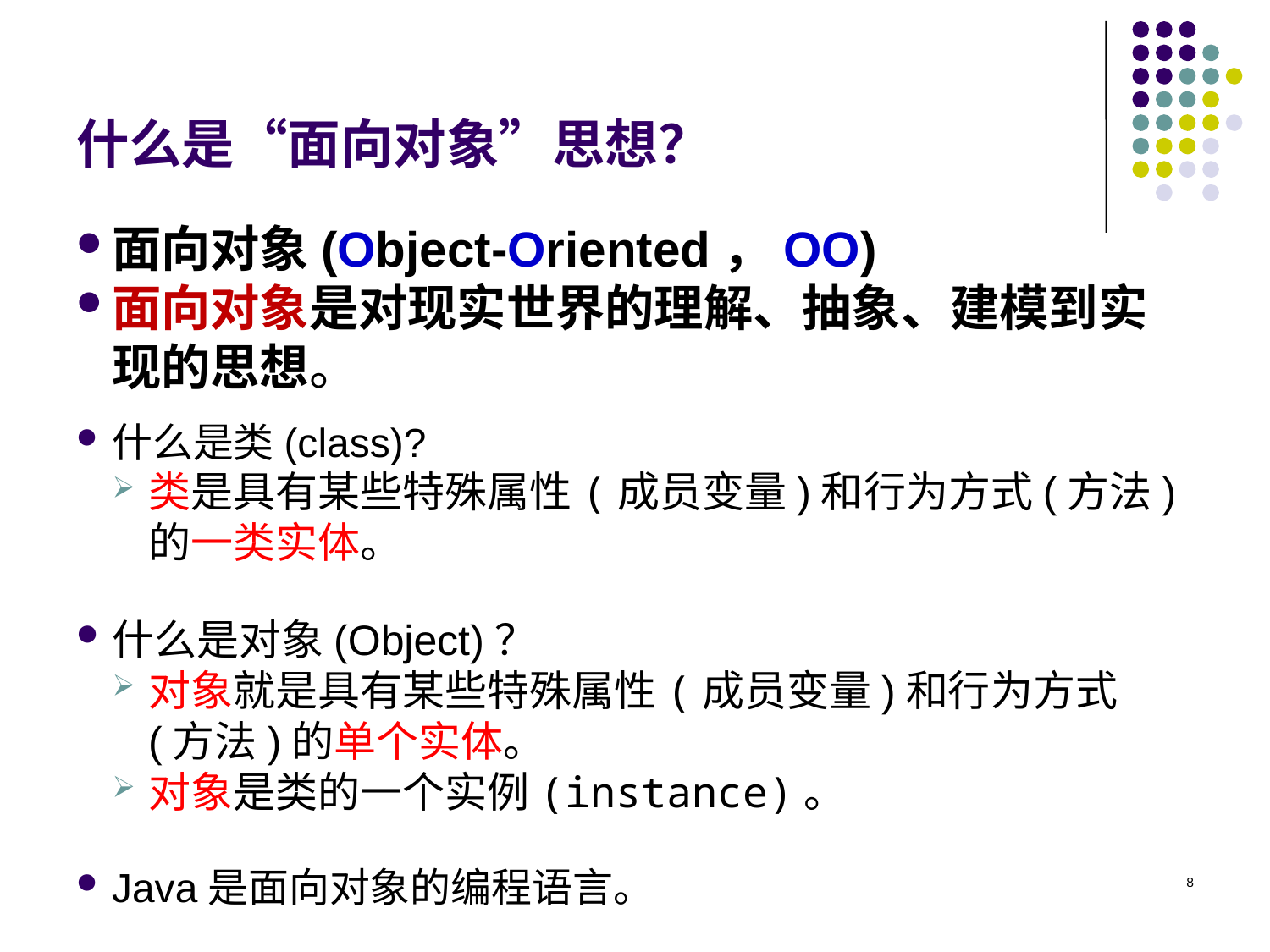

# 什么是“面向对象”思想？
面向对象(Object-Oriented，OO)
面向对象是对现实世界的理解、抽象、建模到实现的思想。

什么是类(class)?
类是具有某些特殊属性(成员变量)和行为方式(方法)的一类实体。

什么是对象(Object)？
对象就是具有某些特殊属性(成员变量)和行为方式(方法)的单个实体。
对象是类的一个实例(instance)。

Java是面向对象的编程语言。
8